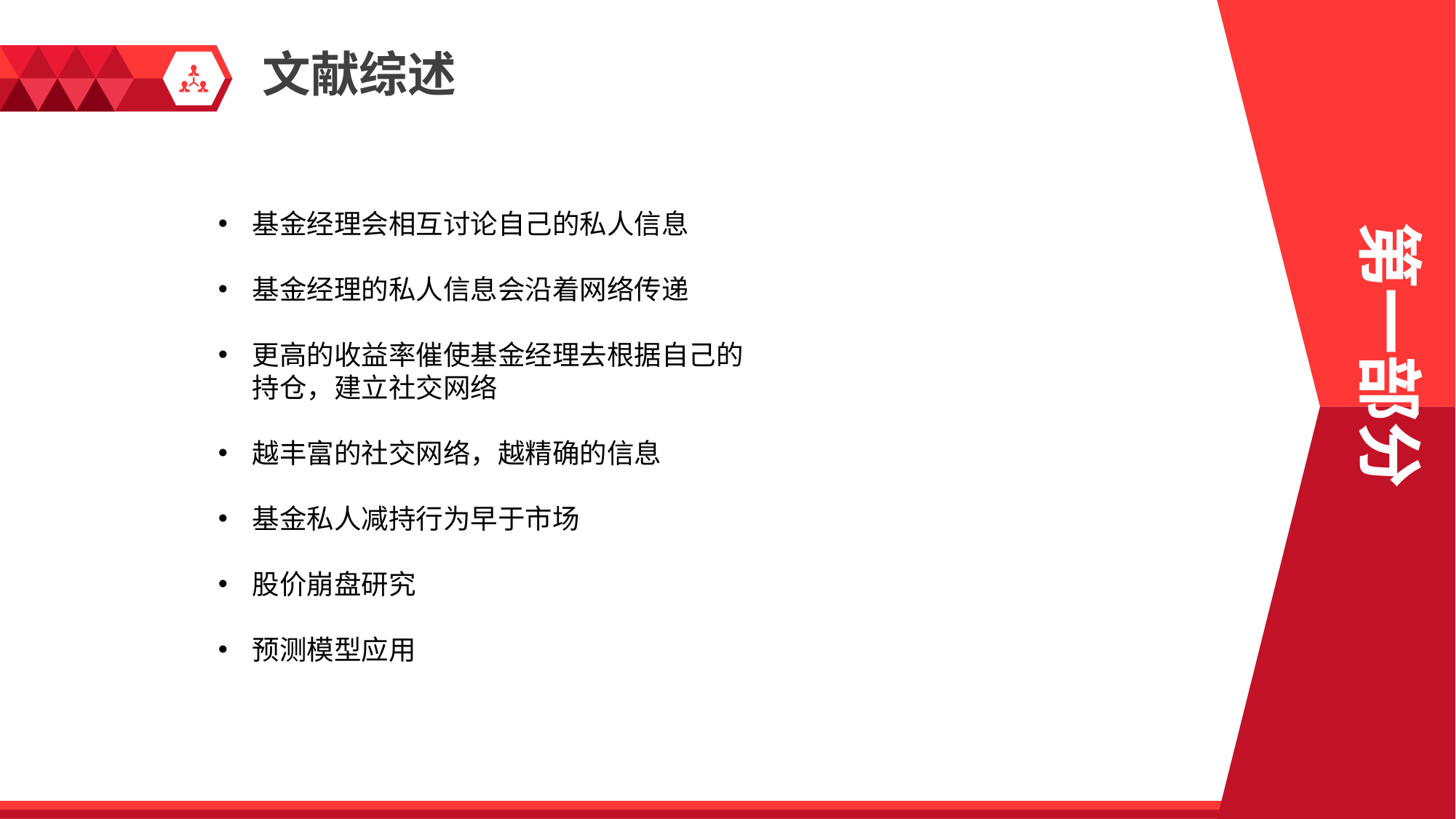

文献综述
基金经理会相互讨论自己的私人信息

基金经理的私人信息会沿着网络传递

更高的收益率催使基金经理去根据自己的持仓，建立社交网络

越丰富的社交网络，越精确的信息

基金私人减持行为早于市场

股价崩盘研究

预测模型应用

第一部分